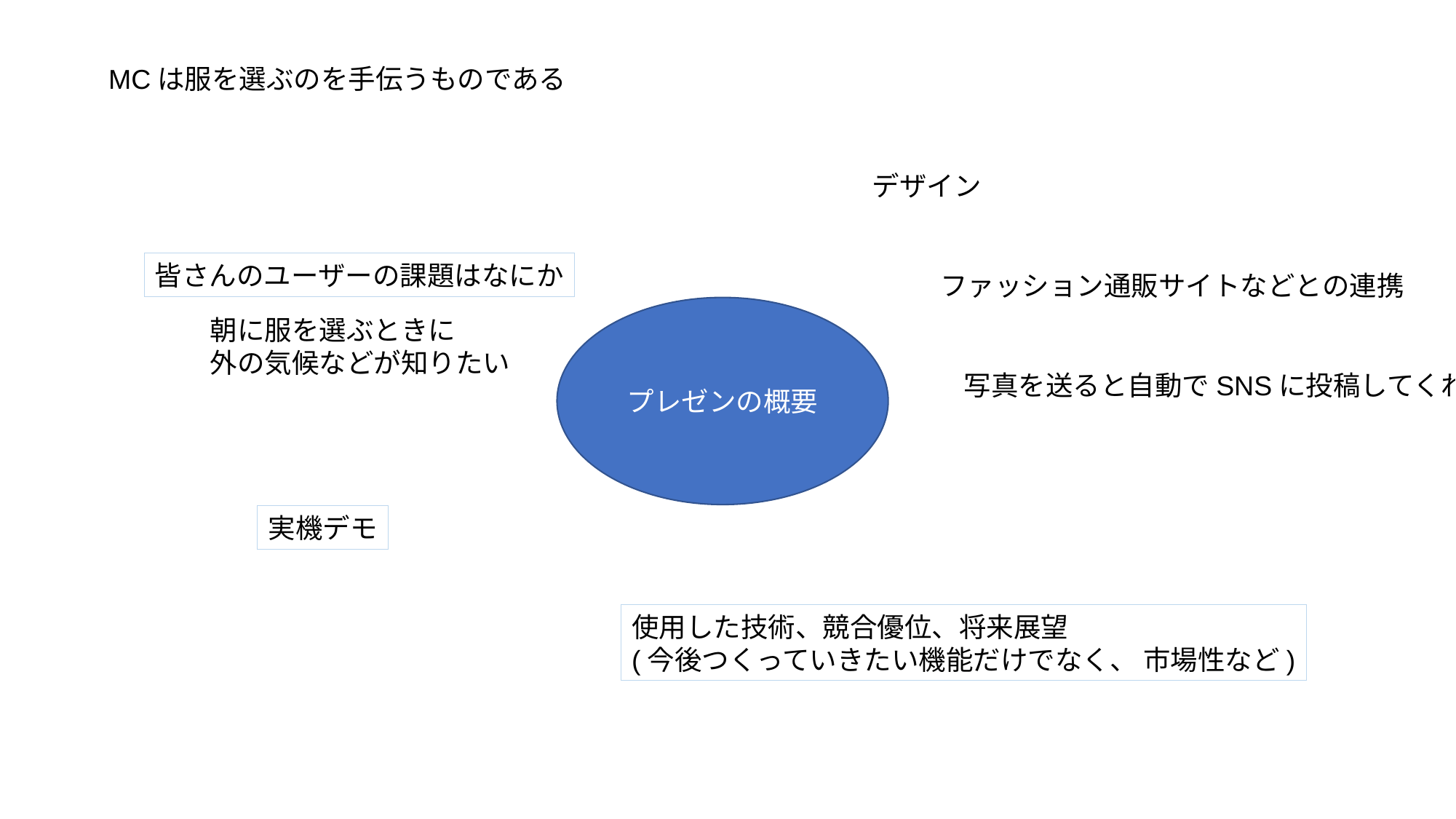

MCは服を選ぶのを手伝うものである
デザイン
皆さんのユーザーの課題はなにか
ファッション通販サイトなどとの連携
プレゼンの概要
朝に服を選ぶときに
外の気候などが知りたい
写真を送ると自動でSNSに投稿してくれる
実機デモ
使用した技術、競合優位、将来展望
(今後つくっていきたい機能だけでなく、 市場性など)